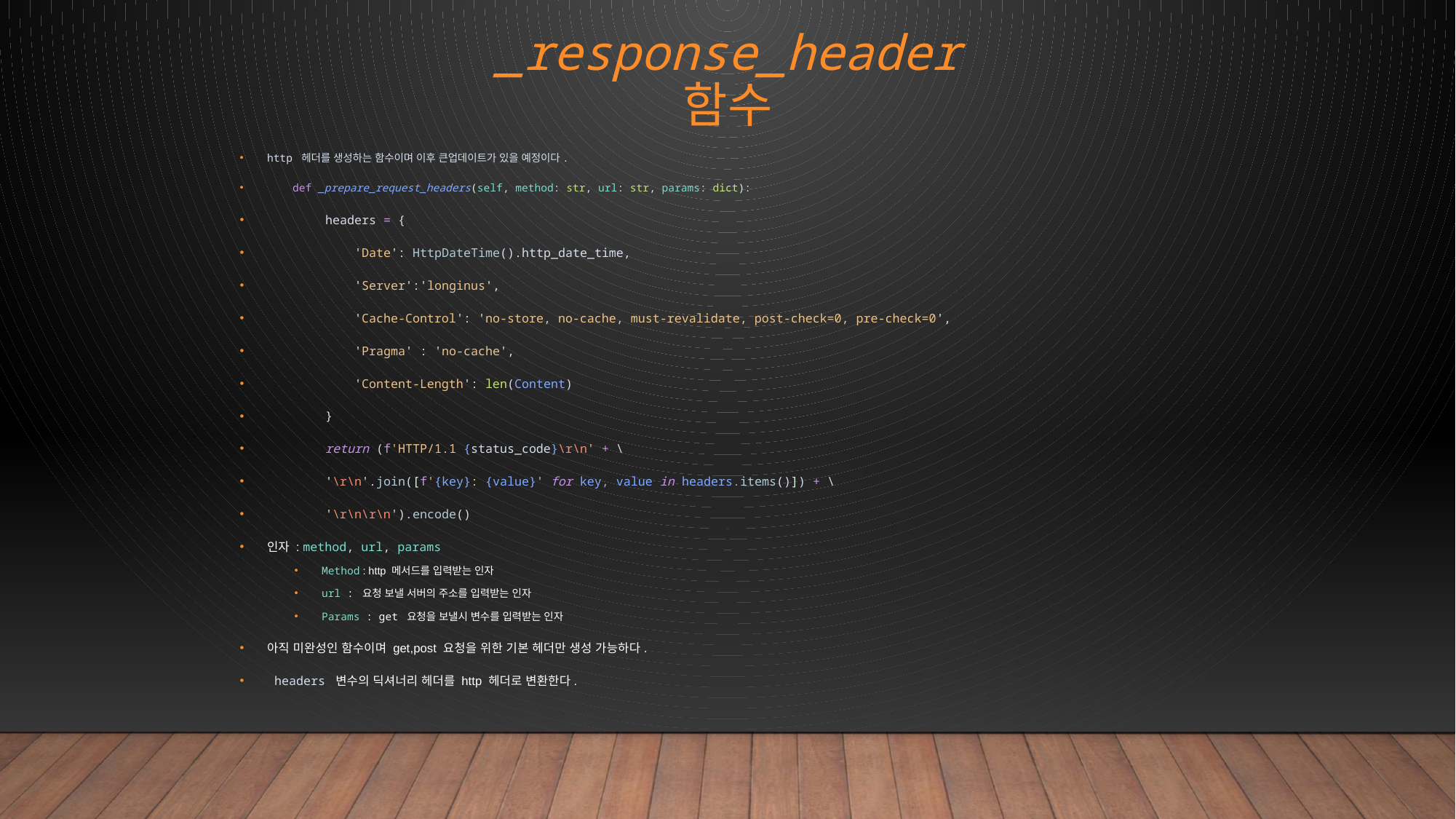

# _response_header 함수
http 헤더를 생성하는 함수이며 이후 큰업데이트가 있을 예정이다.
    def _prepare_request_headers(self, method: str, url: str, params: dict):
        headers = {
            'Date': HttpDateTime().http_date_time,
            'Server':'longinus',
            'Cache-Control': 'no-store, no-cache, must-revalidate, post-check=0, pre-check=0',
            'Pragma' : 'no-cache',
            'Content-Length': len(Content)
        }
        return (f'HTTP/1.1 {status_code}\r\n' + \
        '\r\n'.join([f'{key}: {value}' for key, value in headers.items()]) + \
        '\r\n\r\n').encode()
인자 : method, url, params
Method : http 메서드를 입력받는 인자
url : 요청 보낼 서버의 주소를 입력받는 인자
Params : get 요청을 보낼시 변수를 입력받는 인자
아직 미완성인 함수이며 get,post 요청을 위한 기본 헤더만 생성 가능하다.
 headers 변수의 딕셔너리 헤더를 http 헤더로 변환한다.